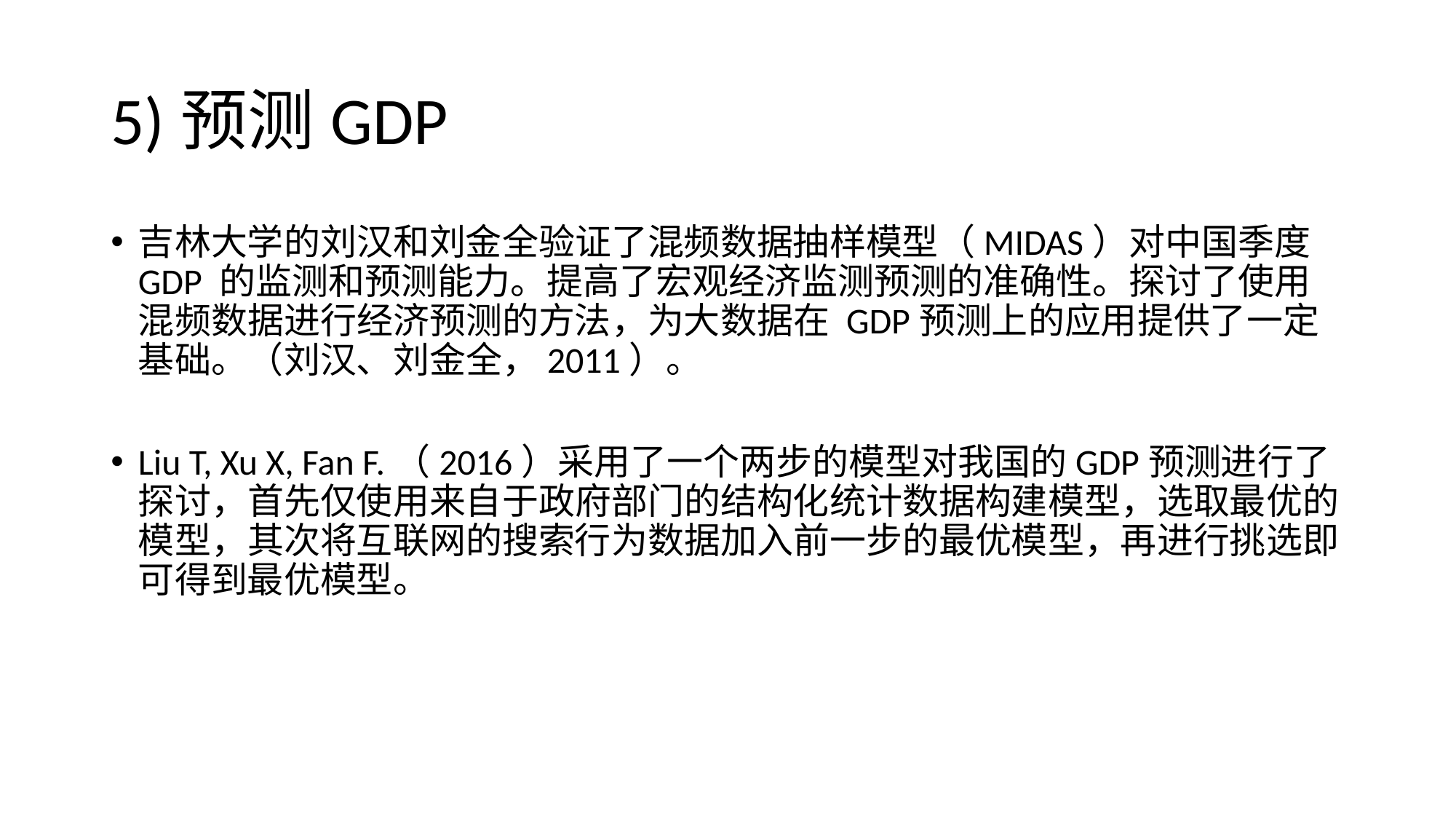

# 5)预测GDP
吉林大学的刘汉和刘金全验证了混频数据抽样模型（MIDAS）对中国季度 GDP 的监测和预测能力。提高了宏观经济监测预测的准确性。探讨了使用混频数据进行经济预测的方法，为大数据在 GDP预测上的应用提供了一定基础。（刘汉、刘金全，2011）。

Liu T, Xu X, Fan F.（2016）采用了一个两步的模型对我国的GDP预测进行了探讨，首先仅使用来自于政府部门的结构化统计数据构建模型，选取最优的模型，其次将互联网的搜索行为数据加入前一步的最优模型，再进行挑选即可得到最优模型。